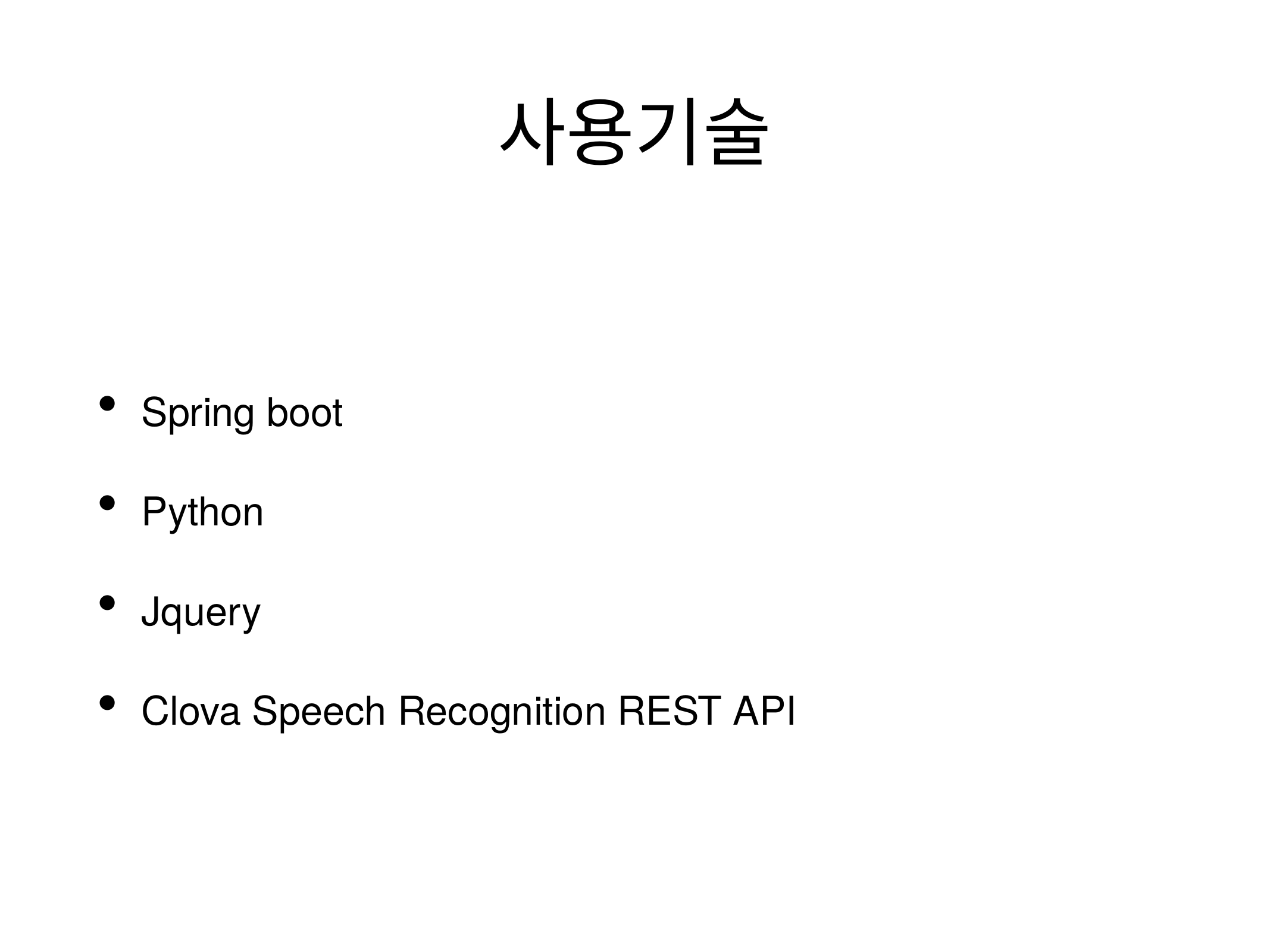

# 사용기술
Spring boot
Python
Jquery
Clova Speech Recognition REST API